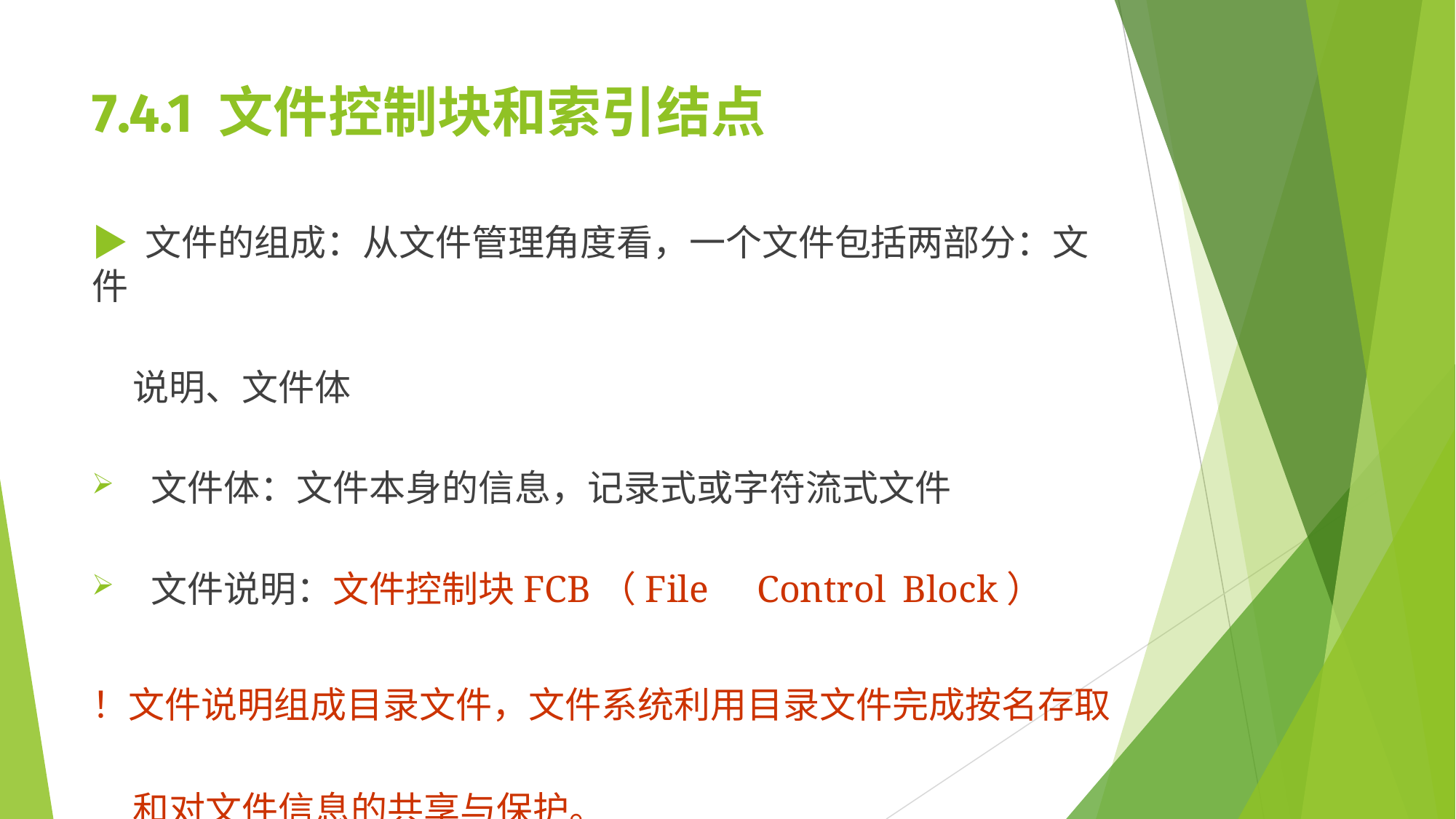

# 7.4.1 文件控制块和索引结点
▶ 文件的组成：从文件管理角度看，一个文件包括两部分：文件

说明、文件体

文件体：文件本身的信息，记录式或字符流式文件

文件说明：文件控制块FCB（File	Control	Block）
！文件说明组成目录文件，文件系统利用目录文件完成按名存取 和对文件信息的共享与保护。